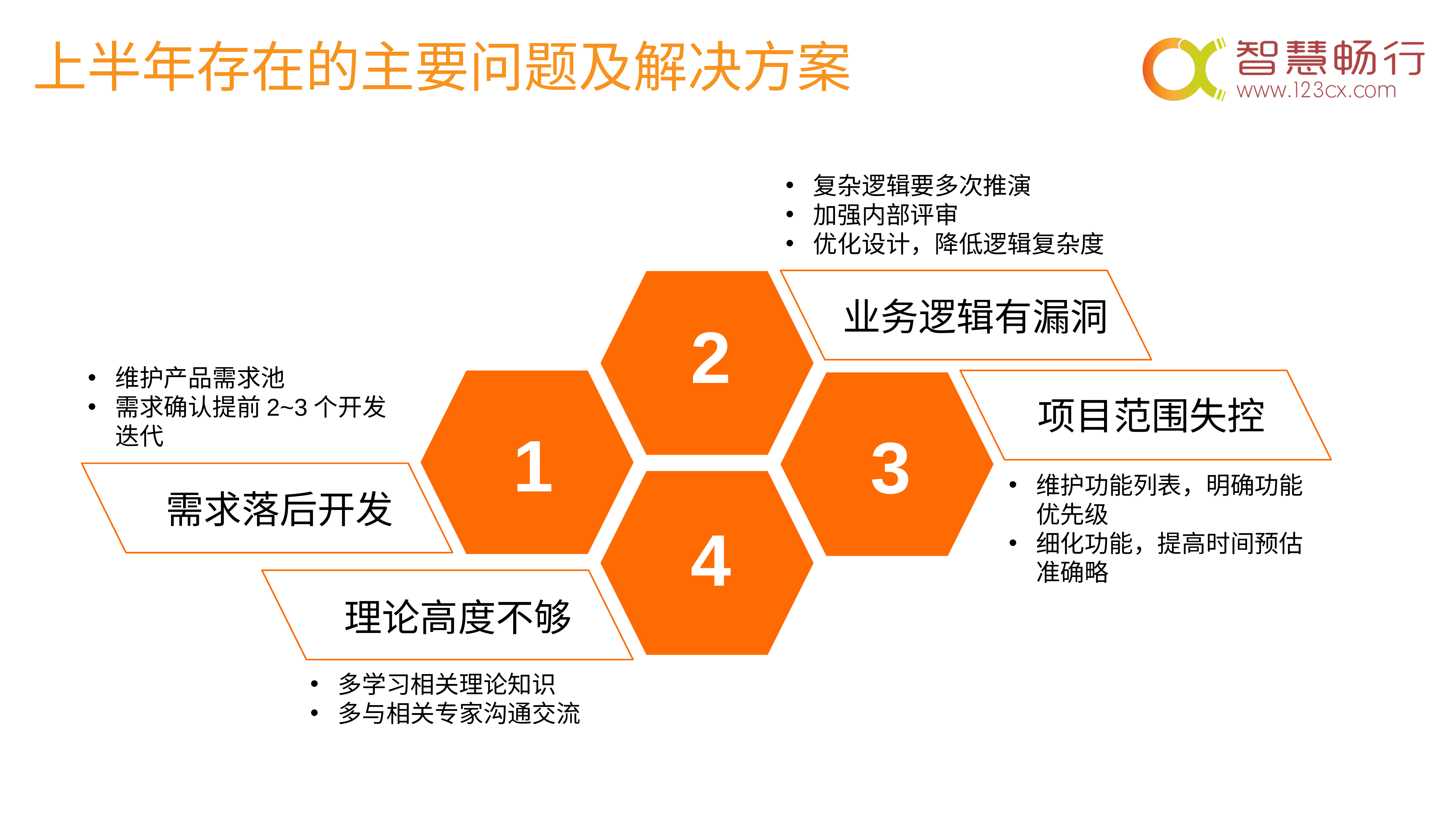

上半年存在的主要问题及解决方案
复杂逻辑要多次推演
加强内部评审
优化设计，降低逻辑复杂度

业务逻辑有漏洞

2

1

3

4
维护产品需求池
需求确认提前2~3个开发迭代

需求落后开发

项目范围失控
维护功能列表，明确功能优先级
细化功能，提高时间预估准确略

理论高度不够
多学习相关理论知识
多与相关专家沟通交流